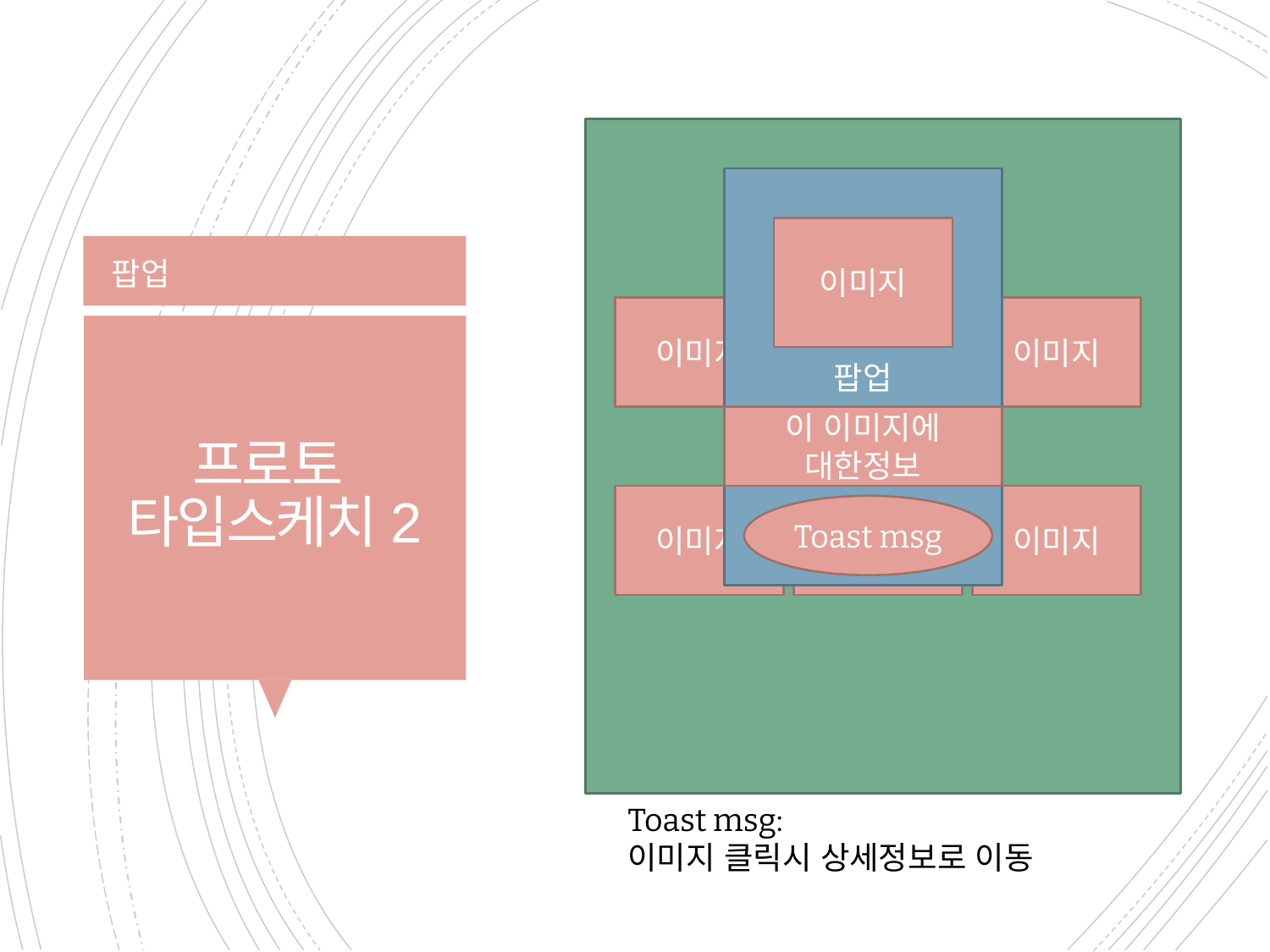

메인
팝업
이미지
팝업
이미지
이미지
이미지
# 프로토 타입스케치2
이 이미지에 대한정보
이미지
이미지
이미지
Toast msg
Toast msg:
이미지 클릭시 상세정보로 이동